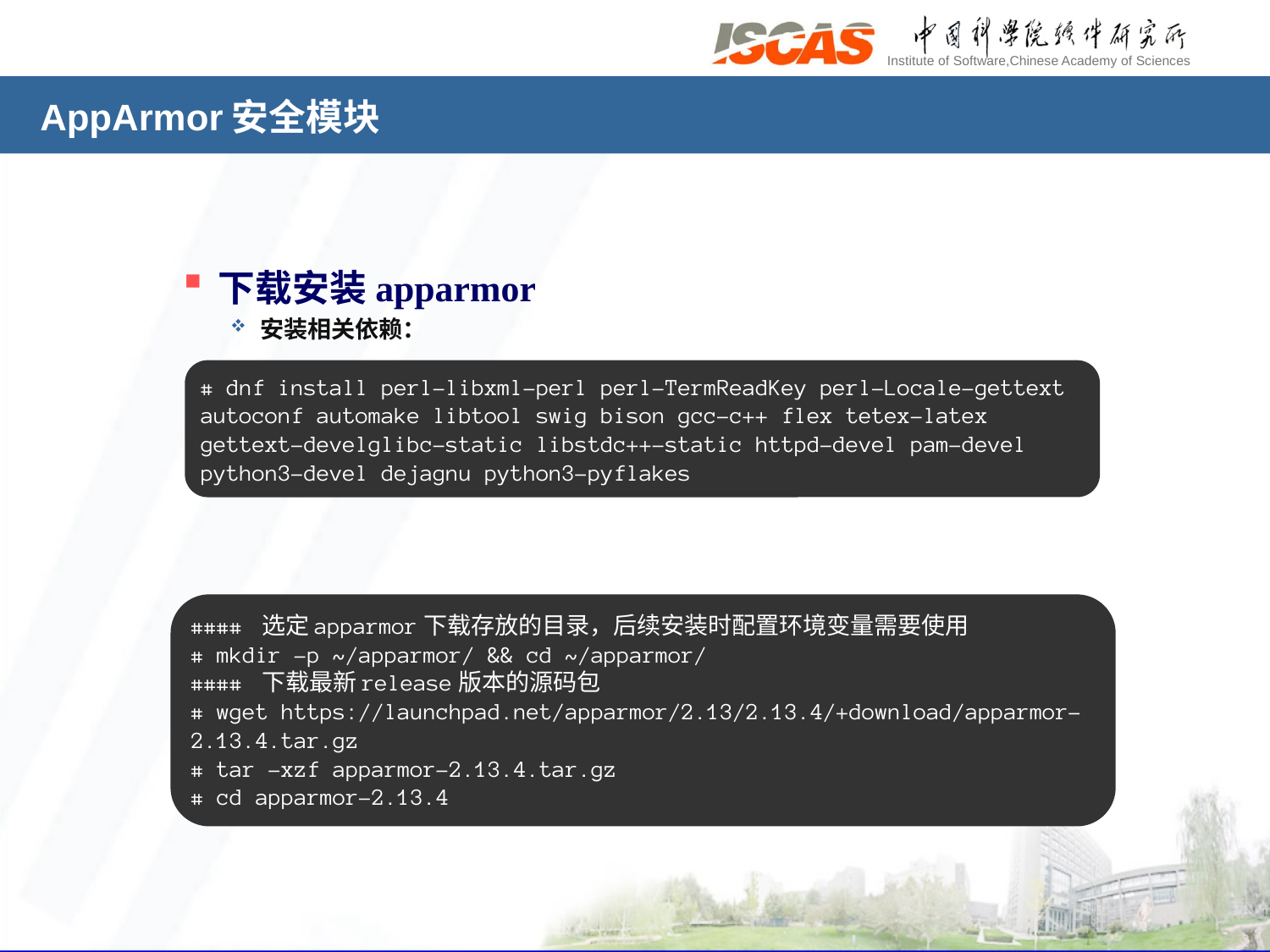

# AppArmor安全模块
下载安装apparmor
安装相关依赖：

上述依赖可能没有列全，若还缺少其他软件包，直接安装即可。
下载解压

# dnf install perl-libxml-perl perl-TermReadKey perl-Locale-gettext autoconf automake libtool swig bison gcc-c++ flex tetex-latex gettext-develglibc-static libstdc++-static httpd-devel pam-devel python3-devel dejagnu python3-pyflakes
#### 选定apparmor下载存放的目录，后续安装时配置环境变量需要使用
# mkdir -p ~/apparmor/ && cd ~/apparmor/
#### 下载最新release版本的源码包
# wget https://launchpad.net/apparmor/2.13/2.13.4/+download/apparmor-2.13.4.tar.gz
# tar -xzf apparmor-2.13.4.tar.gz
# cd apparmor-2.13.4